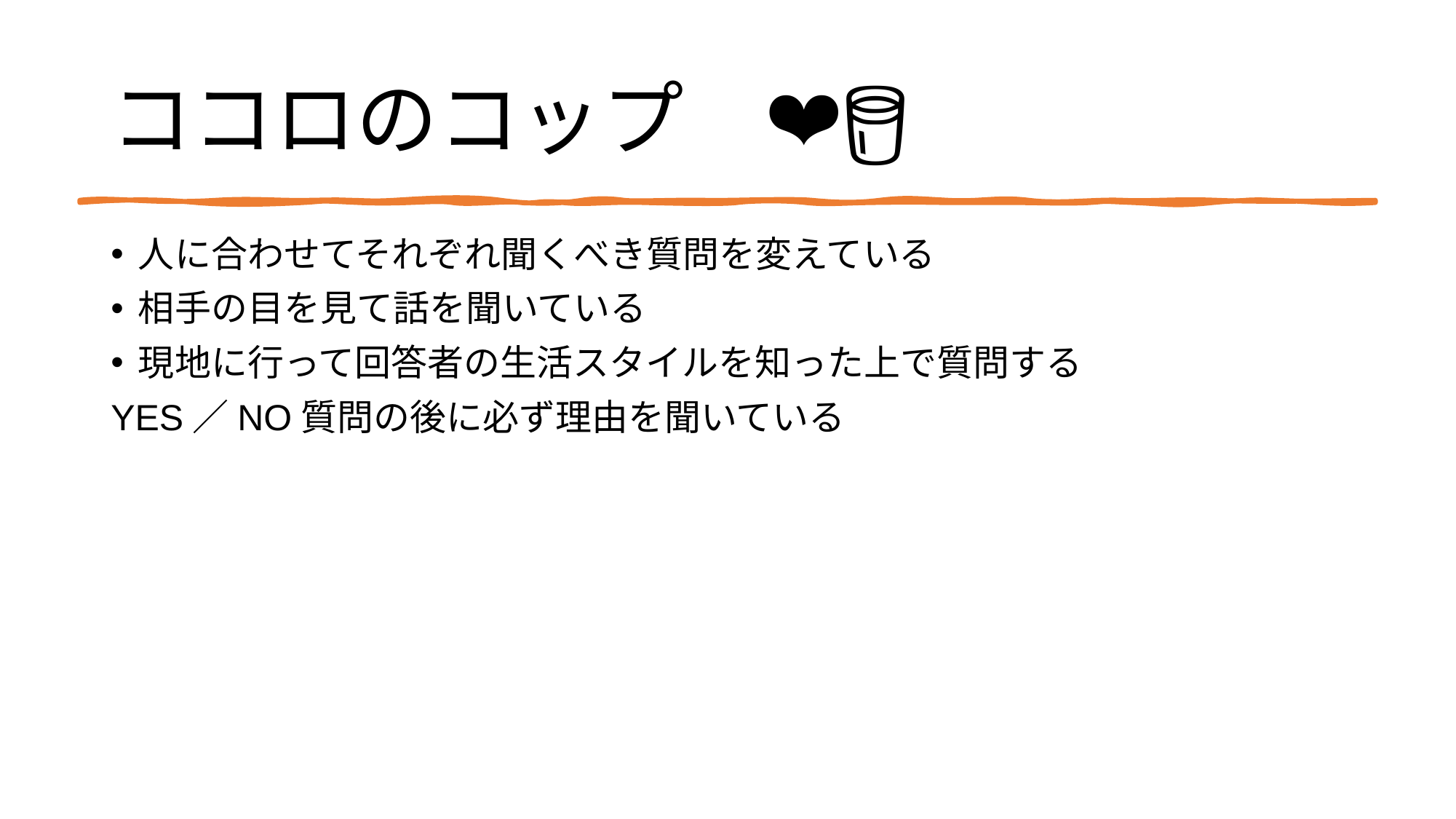

# ココロのコップ　❤️🥛

人に合わせてそれぞれ聞くべき質問を変えている
相手の目を見て話を聞いている
現地に行って回答者の生活スタイルを知った上で質問する
YES／NO質問の後に必ず理由を聞いている